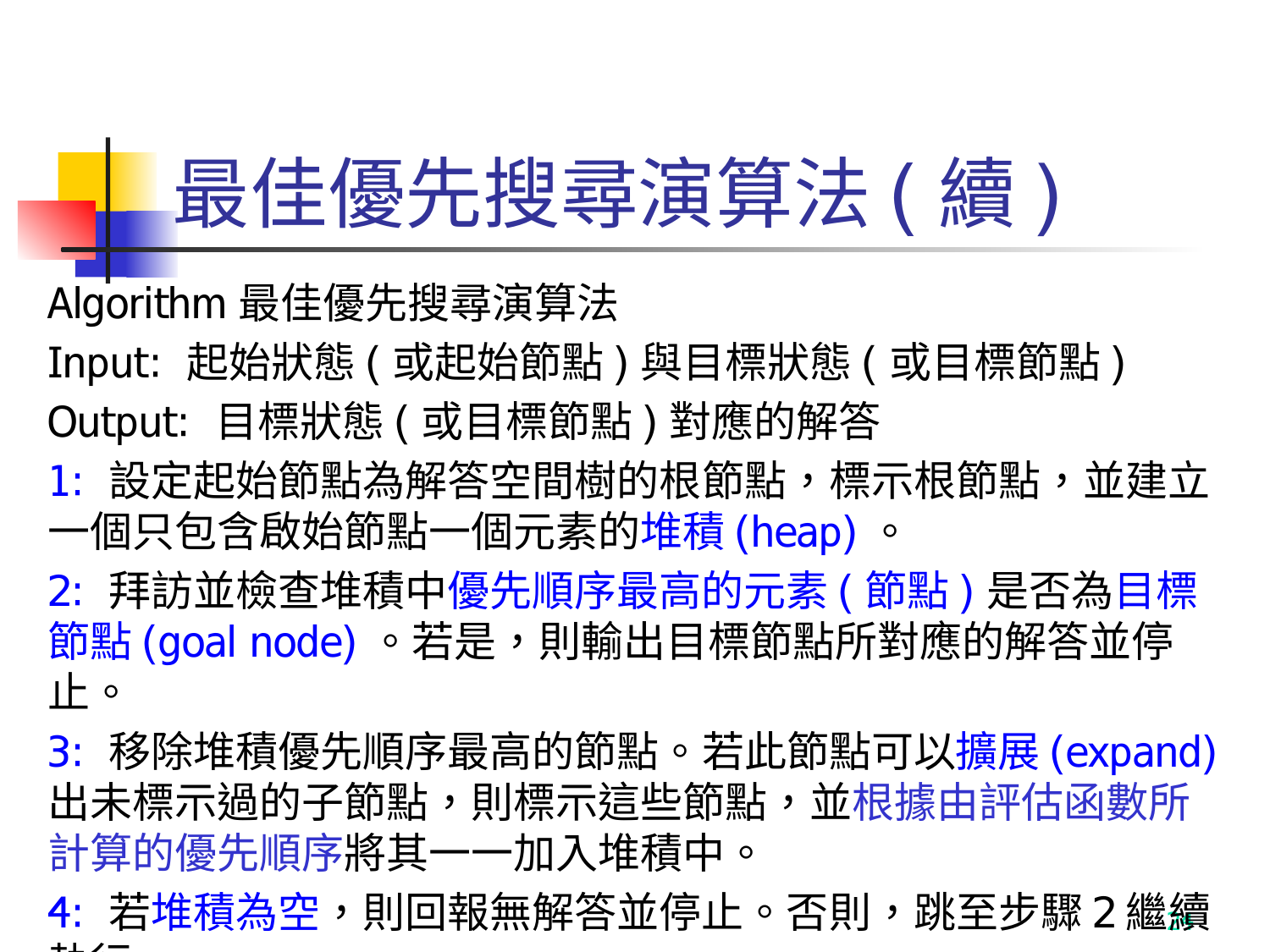

# 最佳優先搜尋演算法(續)
Algorithm最佳優先搜尋演算法
Input: 起始狀態(或起始節點)與目標狀態(或目標節點)
Output: 目標狀態(或目標節點)對應的解答
1: 設定起始節點為解答空間樹的根節點，標示根節點，並建立一個只包含啟始節點一個元素的堆積(heap)。
2: 拜訪並檢查堆積中優先順序最高的元素(節點)是否為目標節點(goal node)。若是，則輸出目標節點所對應的解答並停止。
3: 移除堆積優先順序最高的節點。若此節點可以擴展(expand)出未標示過的子節點，則標示這些節點，並根據由評估函數所計算的優先順序將其一一加入堆積中。
4: 若堆積為空，則回報無解答並停止。否則，跳至步驟2繼續執行。

24